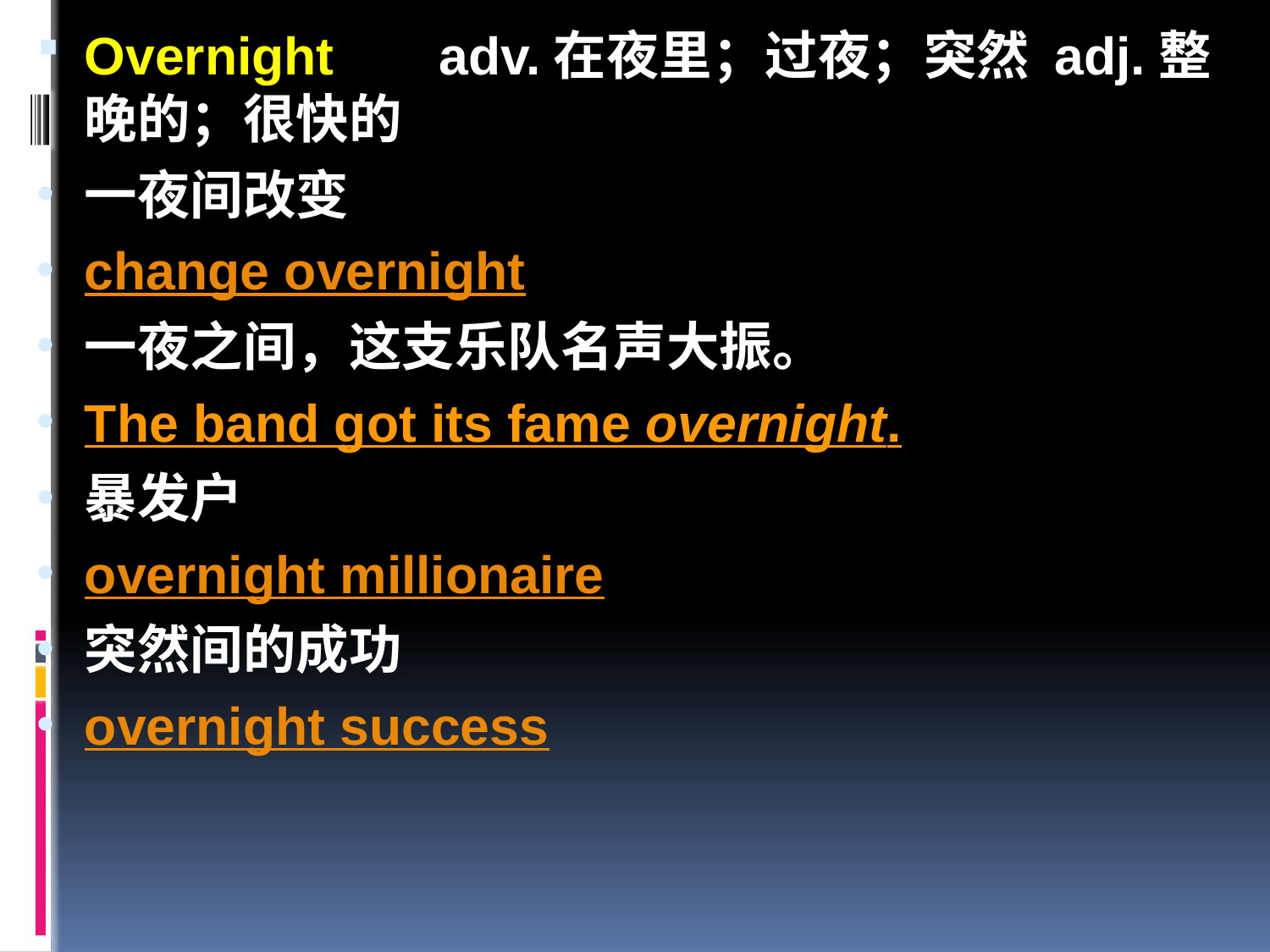

Overnight 　 adv.在夜里；过夜；突然 adj.整晚的；很快的
一夜间改变
change overnight
一夜之间，这支乐队名声大振。
The band got its fame overnight.
暴发户
overnight millionaire
突然间的成功
overnight success